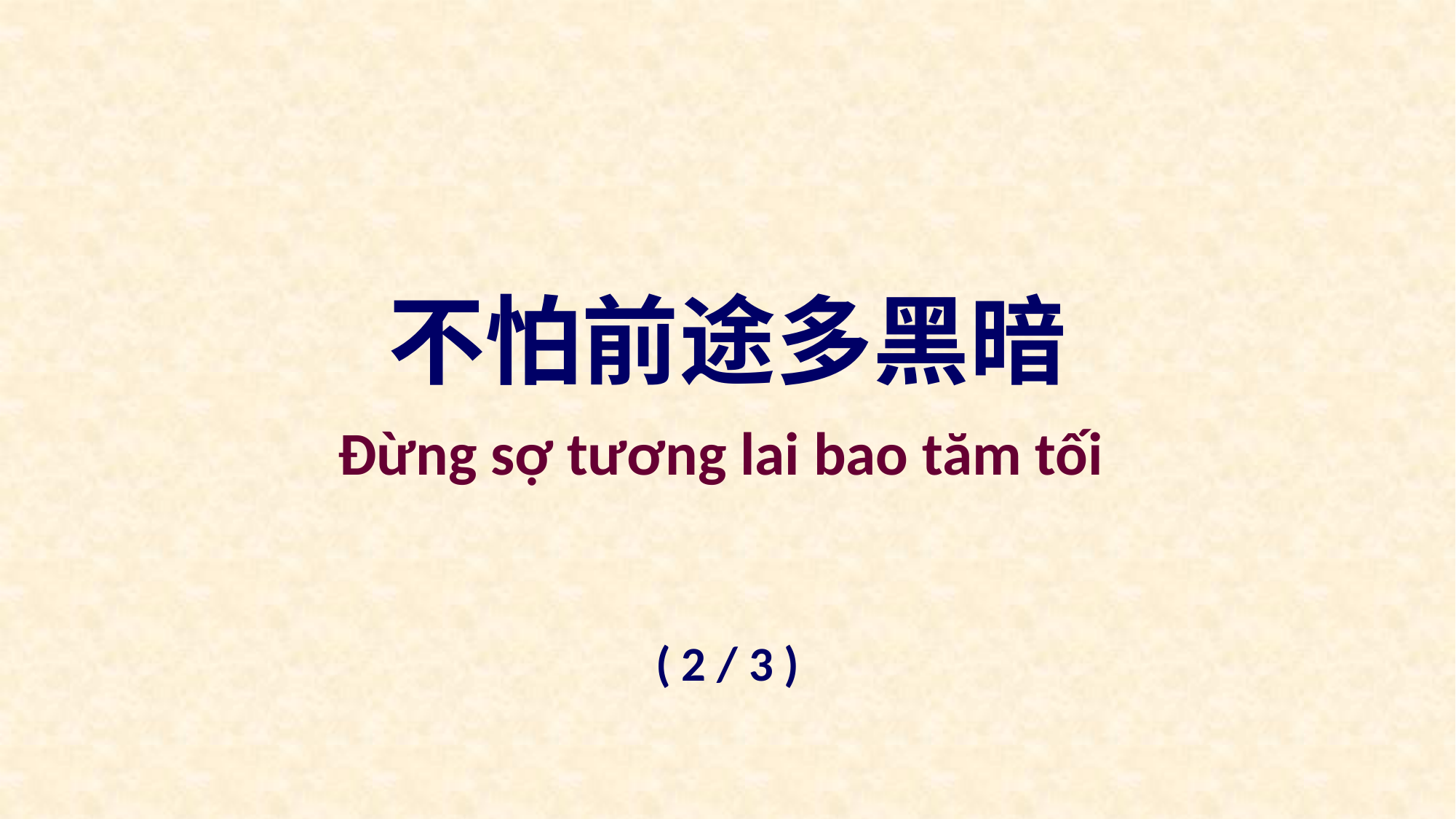

不怕前途多黑暗
Đừng sợ tương lai bao tăm tối
( 2 / 3 )